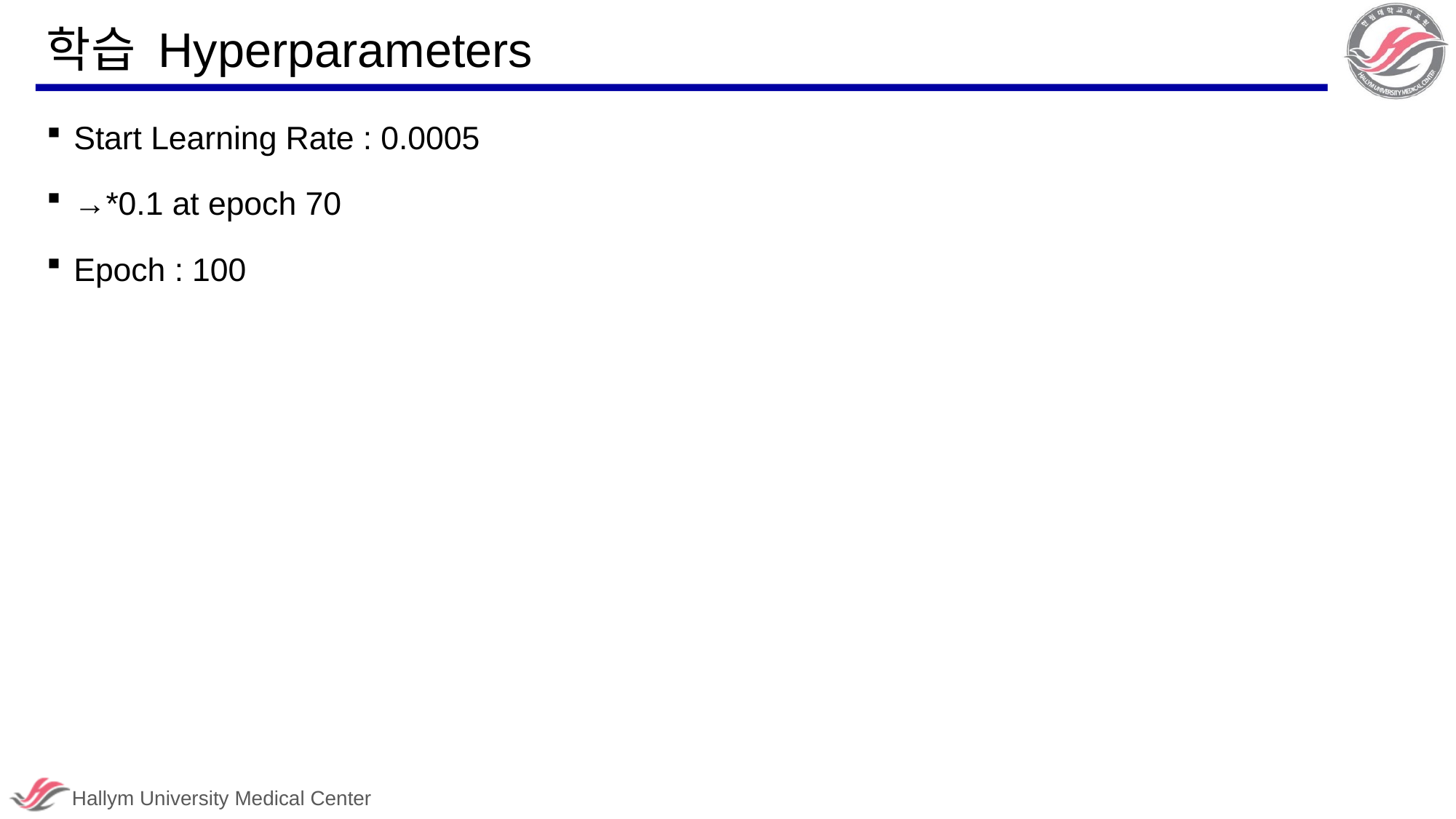

학습 Hyperparameters
Start Learning Rate : 0.0005
→*0.1 at epoch 70
Epoch : 100